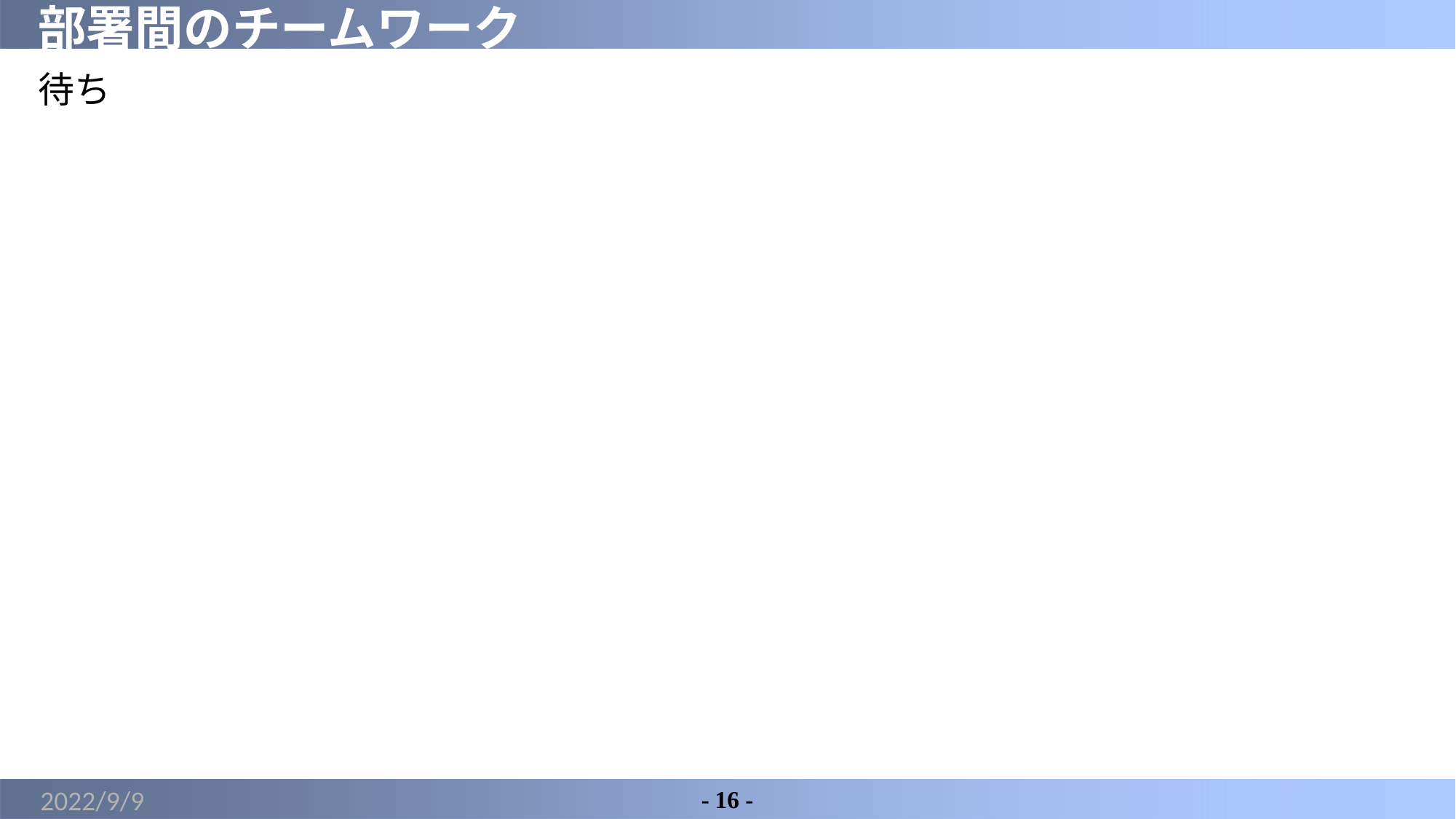

# 部署間のチームワーク
待ち
2022/9/9
- 16 -